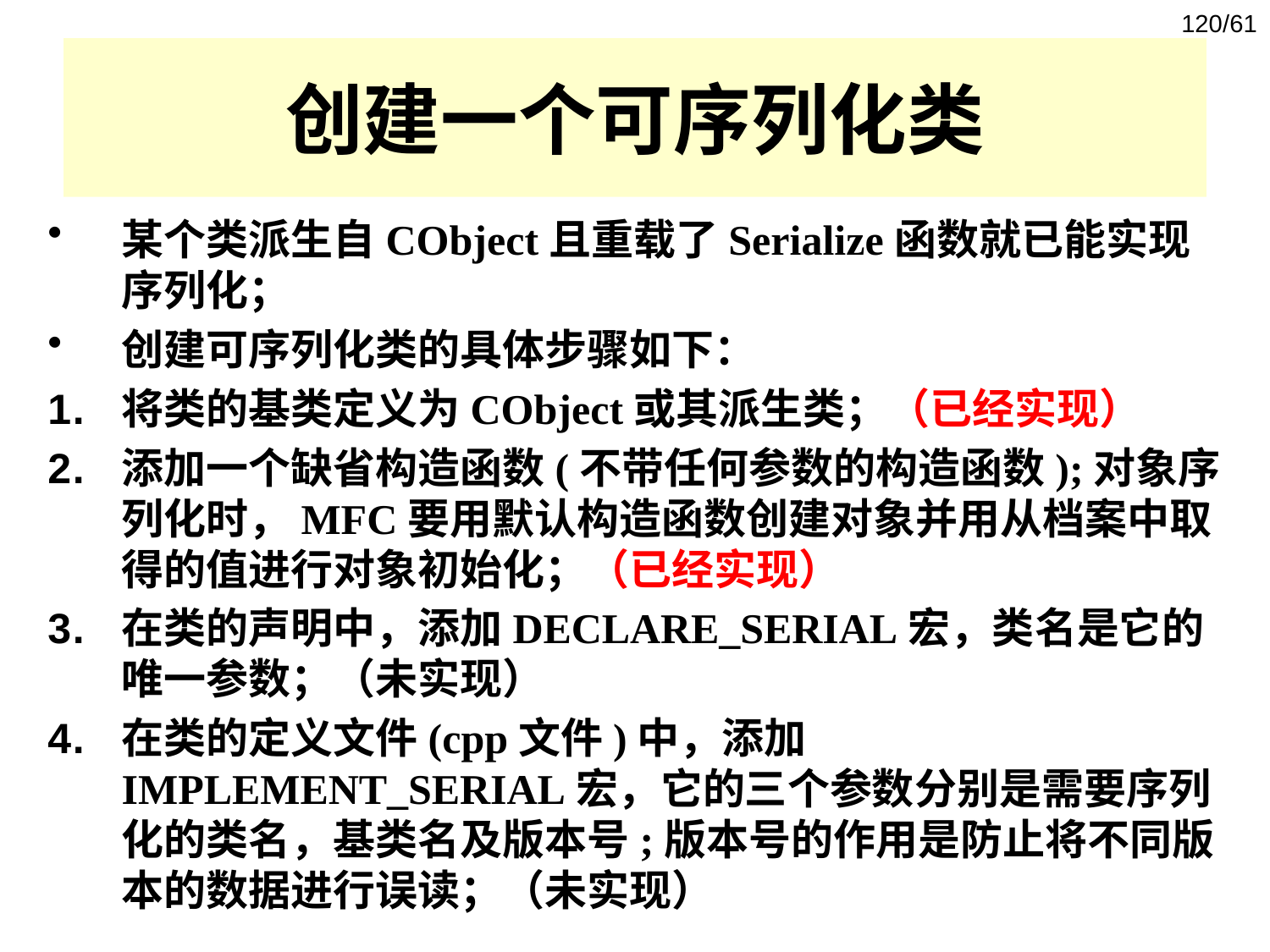

120/61
# 创建一个可序列化类
某个类派生自CObject且重载了Serialize函数就已能实现序列化；
创建可序列化类的具体步骤如下：
将类的基类定义为CObject或其派生类；（已经实现）
添加一个缺省构造函数(不带任何参数的构造函数);对象序列化时，MFC要用默认构造函数创建对象并用从档案中取得的值进行对象初始化；（已经实现）
在类的声明中，添加DECLARE_SERIAL宏，类名是它的唯一参数；（未实现）
在类的定义文件(cpp文件)中，添加IMPLEMENT_SERIAL宏，它的三个参数分别是需要序列化的类名，基类名及版本号;版本号的作用是防止将不同版本的数据进行误读；（未实现）